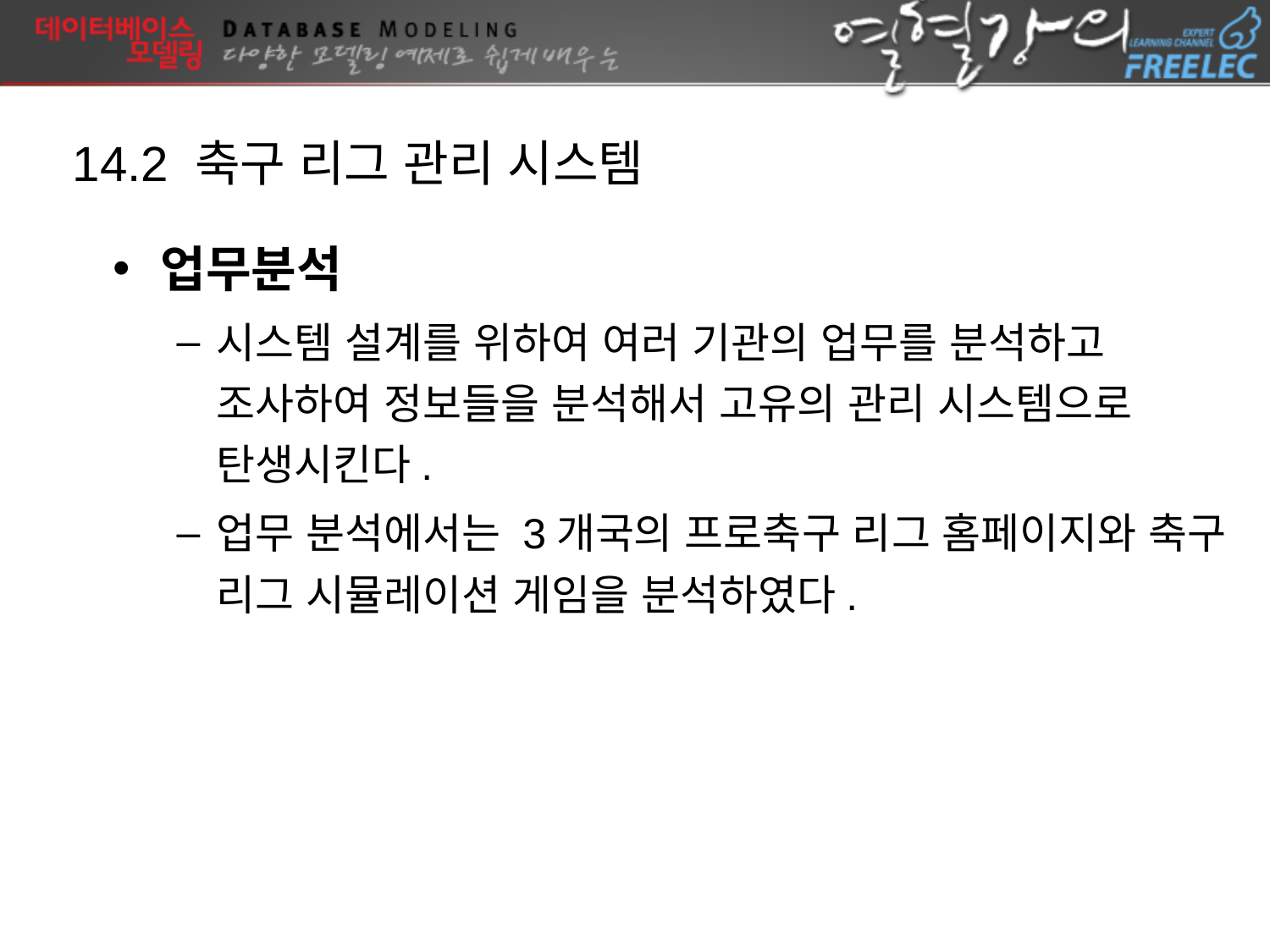

14.2 축구 리그 관리 시스템
업무분석
시스템 설계를 위하여 여러 기관의 업무를 분석하고 조사하여 정보들을 분석해서 고유의 관리 시스템으로 탄생시킨다.
업무 분석에서는 3개국의 프로축구 리그 홈페이지와 축구 리그 시뮬레이션 게임을 분석하였다.